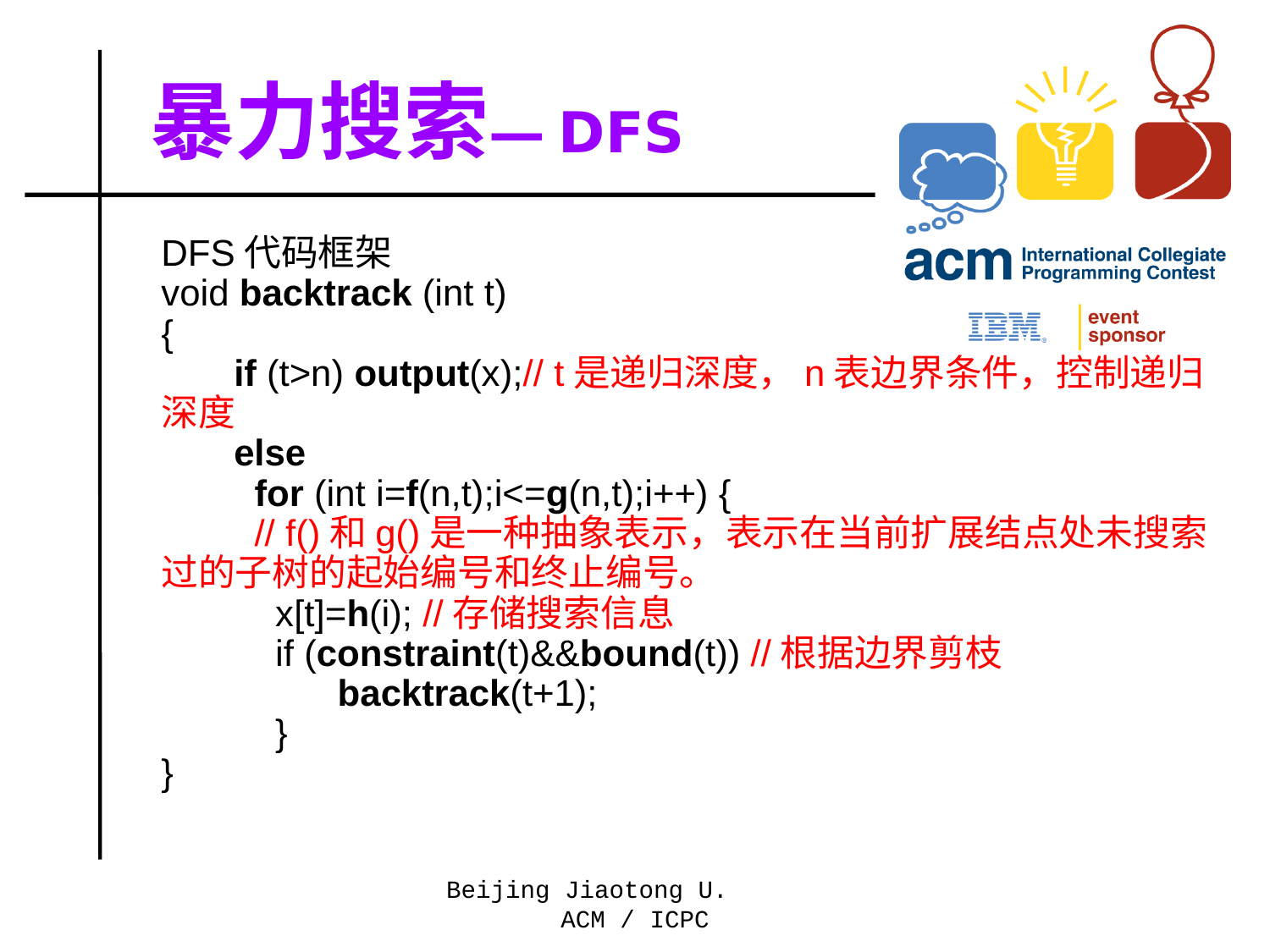

# 暴力搜索—DFS
DFS代码框架
void backtrack (int t)
{
       if (t>n) output(x);// t是递归深度，n表边界条件，控制递归深度
       else
         for (int i=f(n,t);i<=g(n,t);i++) {
         // f()和g()是一种抽象表示，表示在当前扩展结点处未搜索过的子树的起始编号和终止编号。
           x[t]=h(i); //存储搜索信息
           if (constraint(t)&&bound(t)) //根据边界剪枝
                 backtrack(t+1);
           }
}